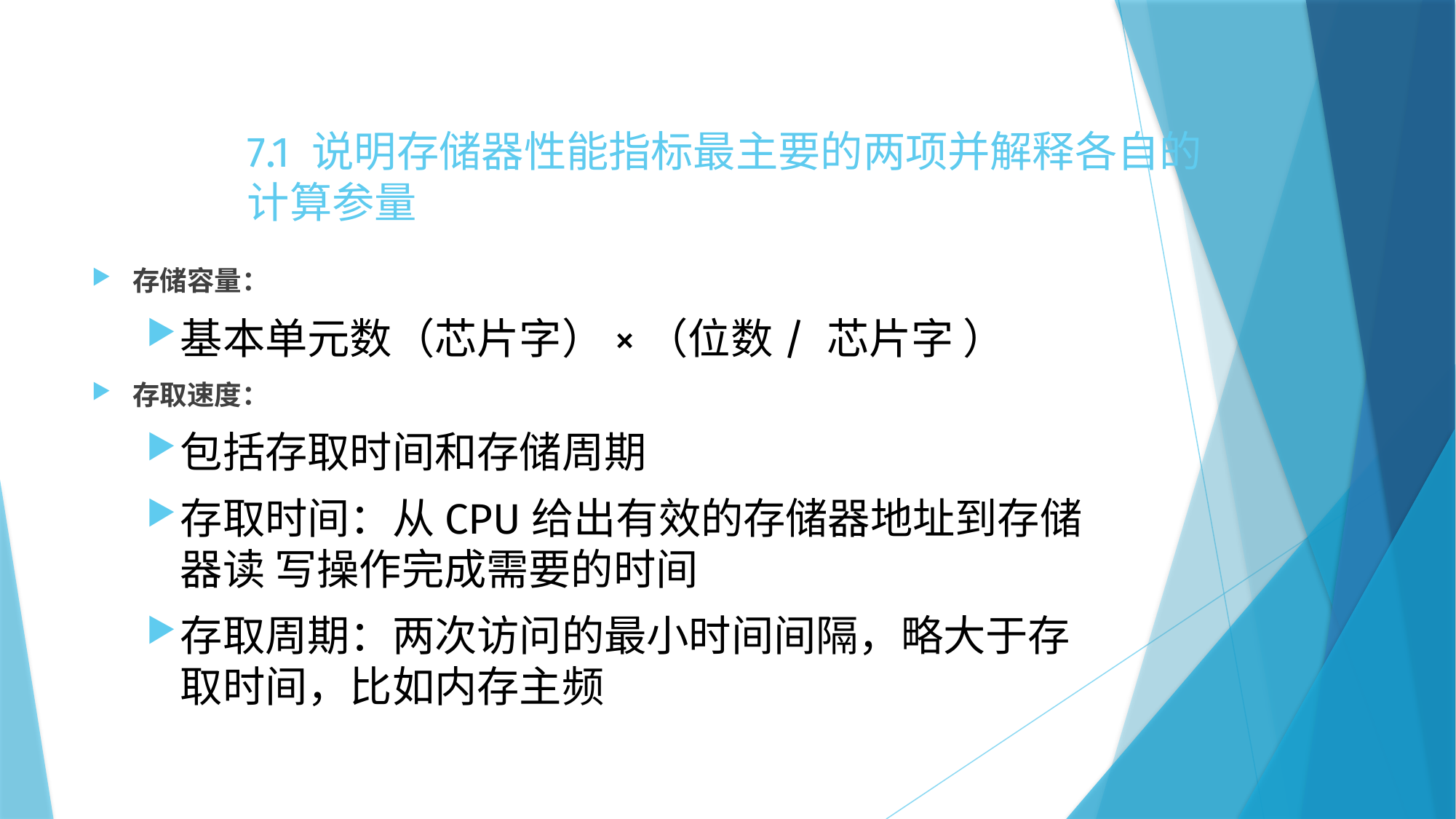

# 7.1 说明存储器性能指标最主要的两项并解释各自的计算参量
存储容量：
基本单元数（芯片字）×（位数/ 芯片字 ）
存取速度：
包括存取时间和存储周期
存取时间：从CPU给出有效的存储器地址到存储器读 写操作完成需要的时间
存取周期：两次访问的最小时间间隔，略大于存取时间，比如内存主频